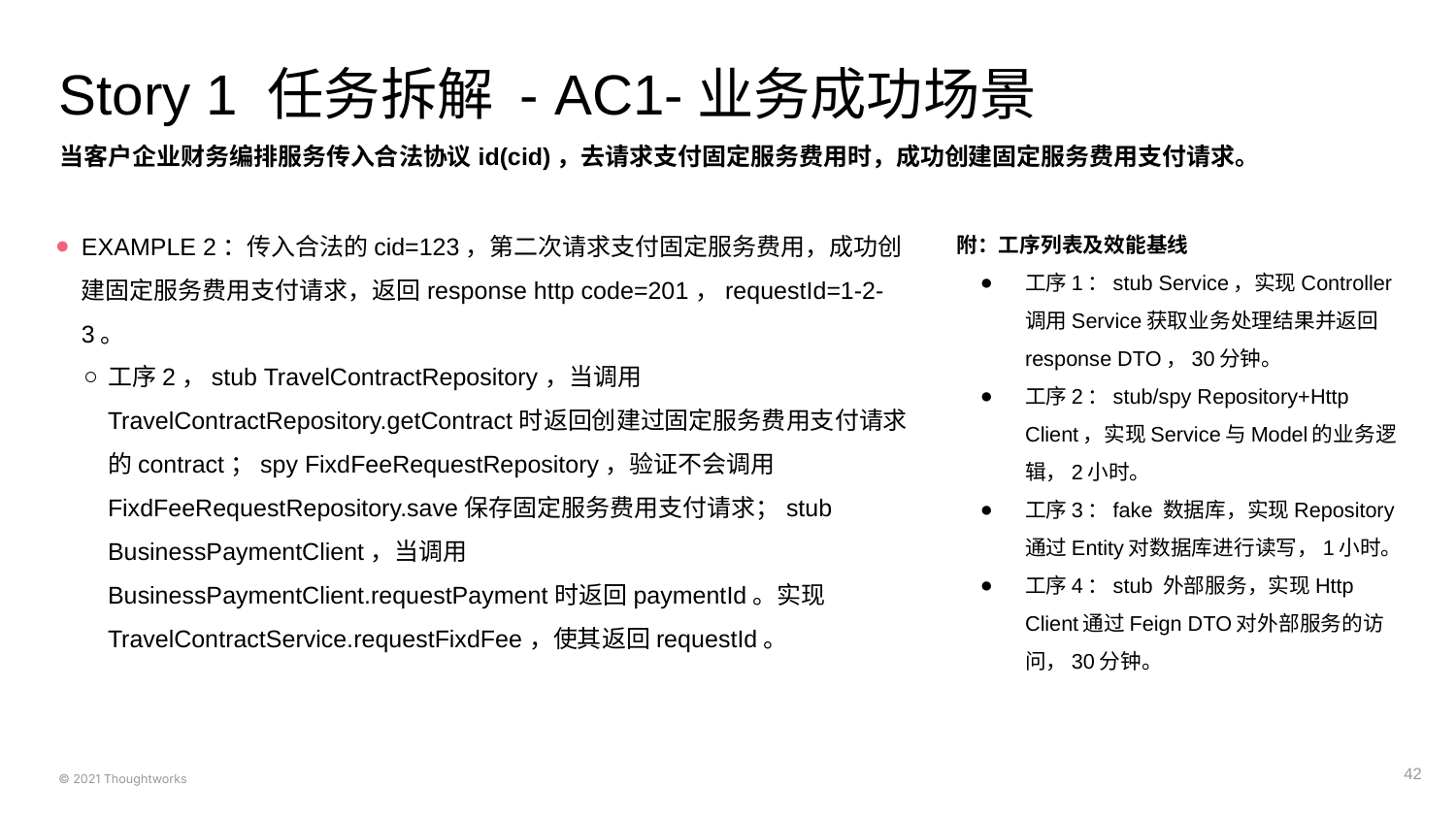

# Story 1 任务拆解 - AC1-业务成功场景
当客户企业财务编排服务传入合法协议id(cid)，去请求支付固定服务费用时，成功创建固定服务费用支付请求。
附：工序列表及效能基线
工序1：stub Service，实现Controller调用Service获取业务处理结果并返回response DTO，30分钟。
工序2：stub/spy Repository+Http Client，实现Service与Model的业务逻辑，2小时。
工序3：fake 数据库，实现Repository通过Entity对数据库进行读写，1小时。
工序4：stub 外部服务，实现Http Client通过Feign DTO对外部服务的访问，30分钟。
EXAMPLE 2：传入合法的cid=123，第二次请求支付固定服务费用，成功创建固定服务费用支付请求，返回response http code=201，requestId=1-2-3。
工序2，stub TravelContractRepository，当调用 TravelContractRepository.getContract时返回创建过固定服务费用支付请求的contract；spy FixdFeeRequestRepository，验证不会调用FixdFeeRequestRepository.save保存固定服务费用支付请求；stub BusinessPaymentClient，当调用BusinessPaymentClient.requestPayment时返回paymentId。实现TravelContractService.requestFixdFee，使其返回requestId。
42